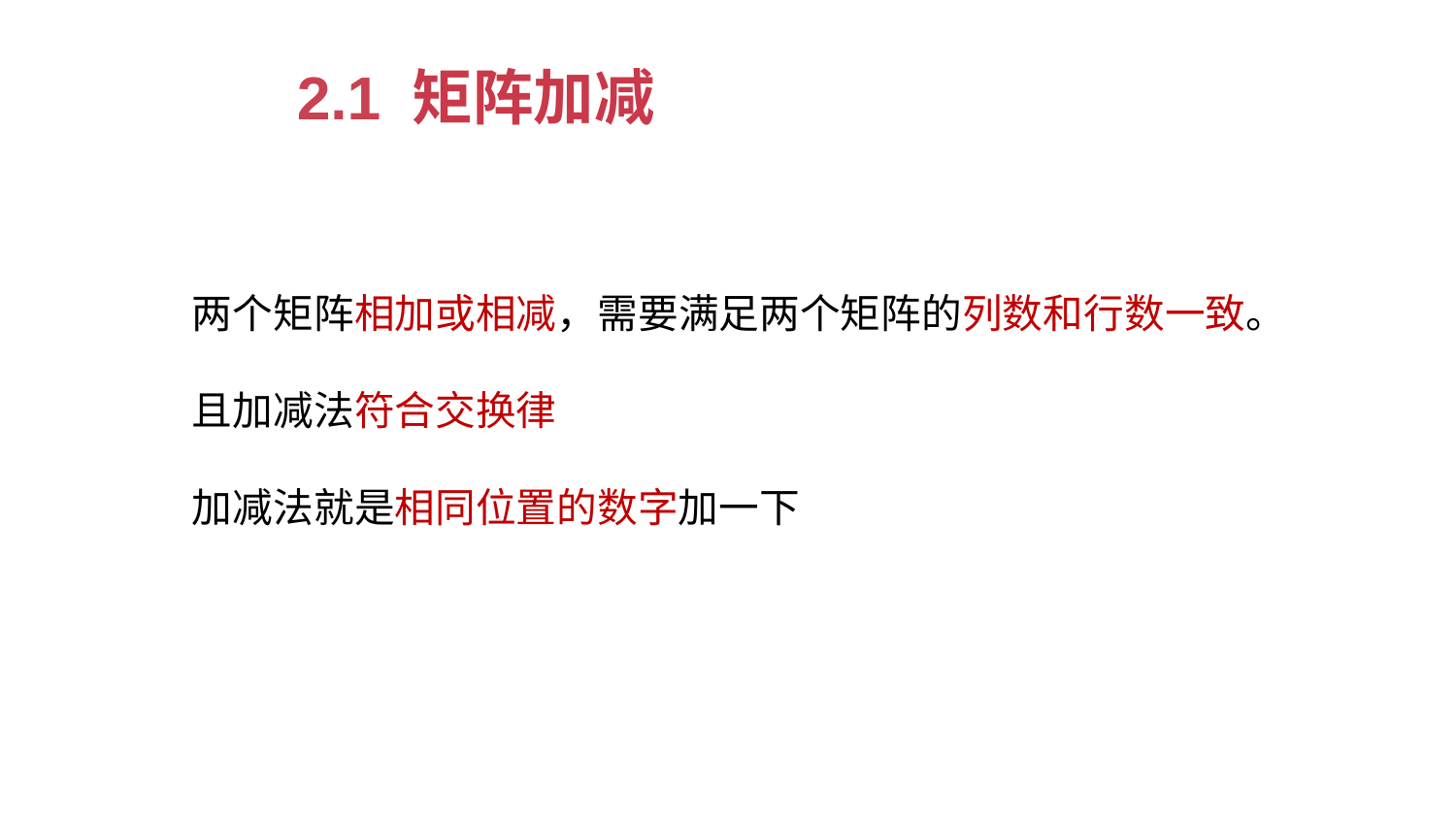

2.1 矩阵加减
两个矩阵相加或相减，需要满足两个矩阵的列数和行数一致。

且加减法符合交换律

加减法就是相同位置的数字加一下